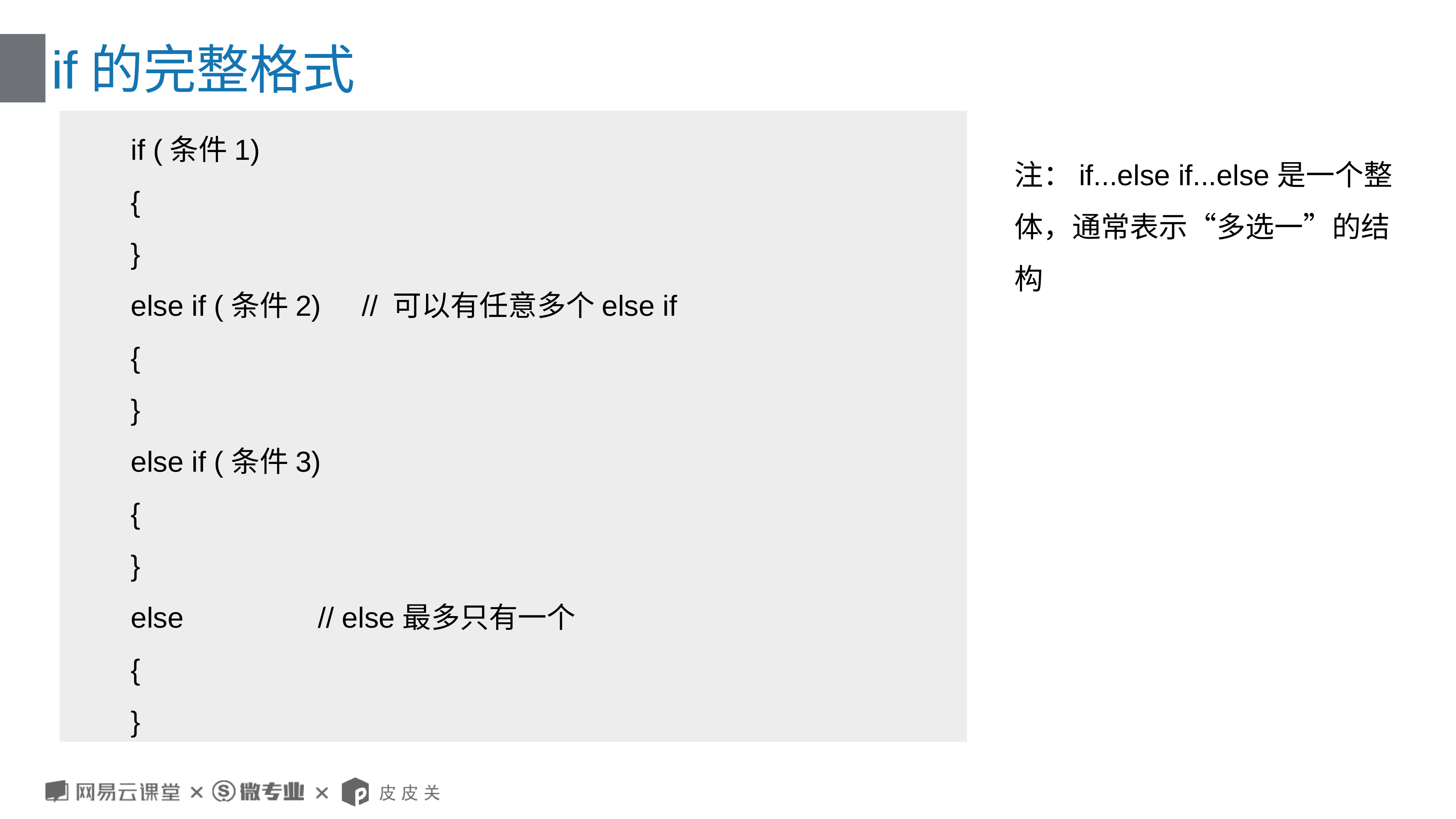

# if的完整格式

if (条件1)
{
}
else if (条件2)	// 可以有任意多个else if
{
}
else if (条件3)
{
}
else		         // else最多只有一个
{
}
注：if...else if...else是一个整体，通常表示“多选一”的结构